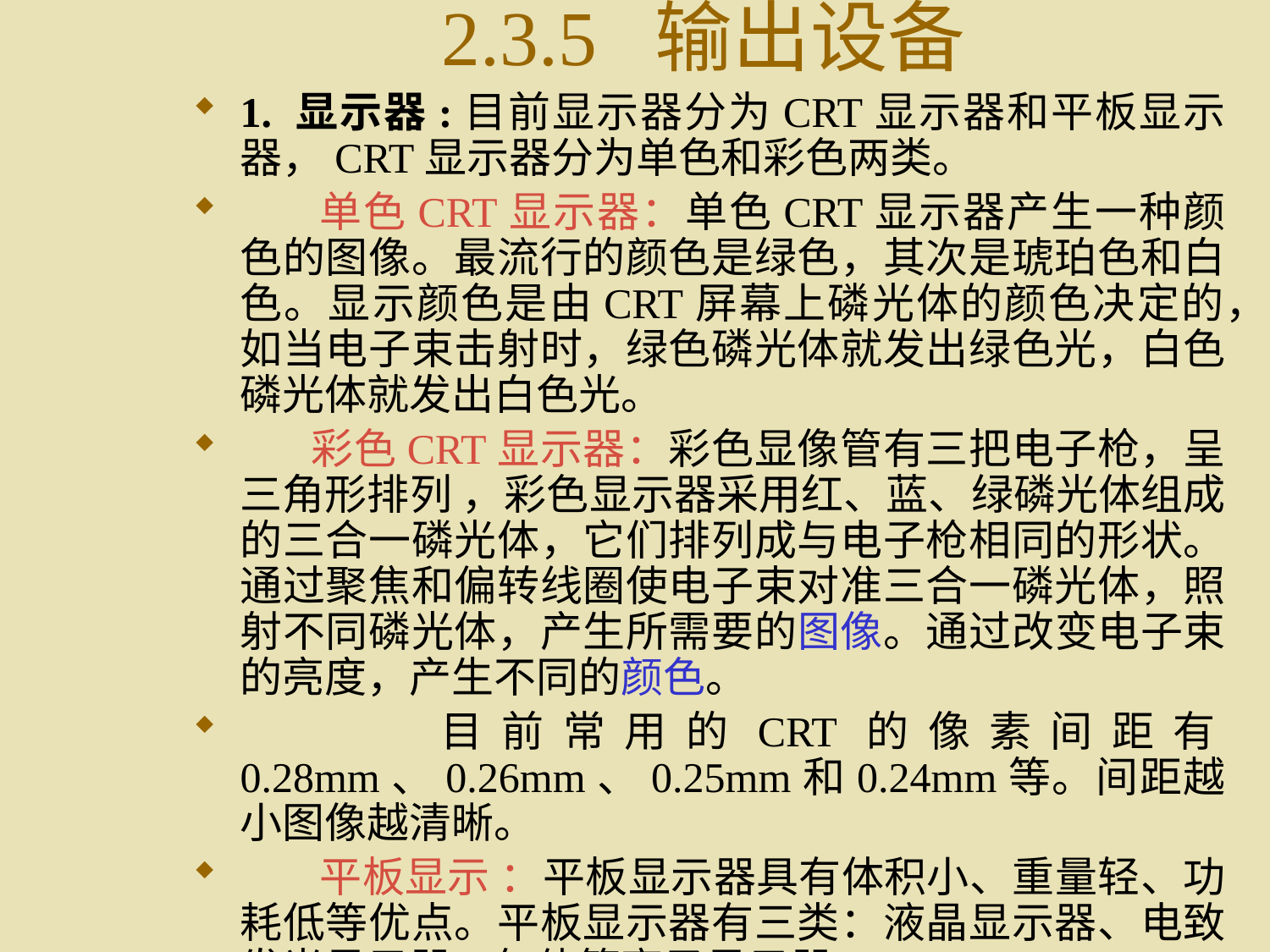

# 2.3.5  输出设备
1. 显示器:目前显示器分为CRT显示器和平板显示器，CRT显示器分为单色和彩色两类。
      单色CRT显示器：单色CRT显示器产生一种颜色的图像。最流行的颜色是绿色，其次是琥珀色和白色。显示颜色是由CRT屏幕上磷光体的颜色决定的，如当电子束击射时，绿色磷光体就发出绿色光，白色磷光体就发出白色光。
      彩色CRT显示器：彩色显像管有三把电子枪，呈三角形排列 ，彩色显示器采用红、蓝、绿磷光体组成的三合一磷光体，它们排列成与电子枪相同的形状。通过聚焦和偏转线圈使电子束对准三合一磷光体，照射不同磷光体，产生所需要的图像。通过改变电子束的亮度，产生不同的颜色。
      目前常用的CRT的像素间距有0.28mm、0.26mm、0.25mm和0.24mm等。间距越小图像越清晰。
       平板显示 ：平板显示器具有体积小、重量轻、功耗低等优点。平板显示器有三类：液晶显示器、电致发光显示器、气体等离子显示器。